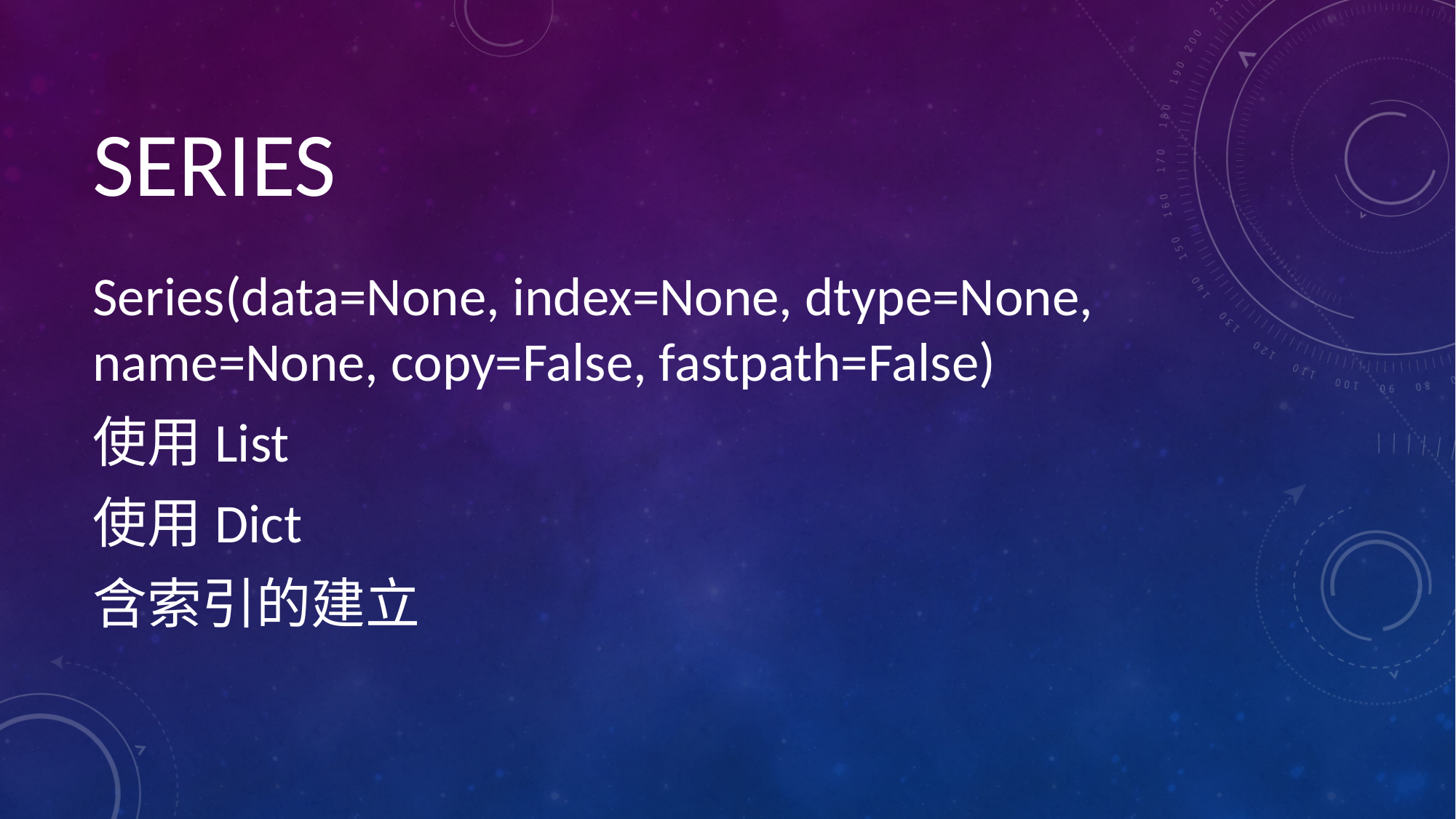

# series
Series(data=None, index=None, dtype=None, name=None, copy=False, fastpath=False)
使用List
使用Dict
含索引的建立